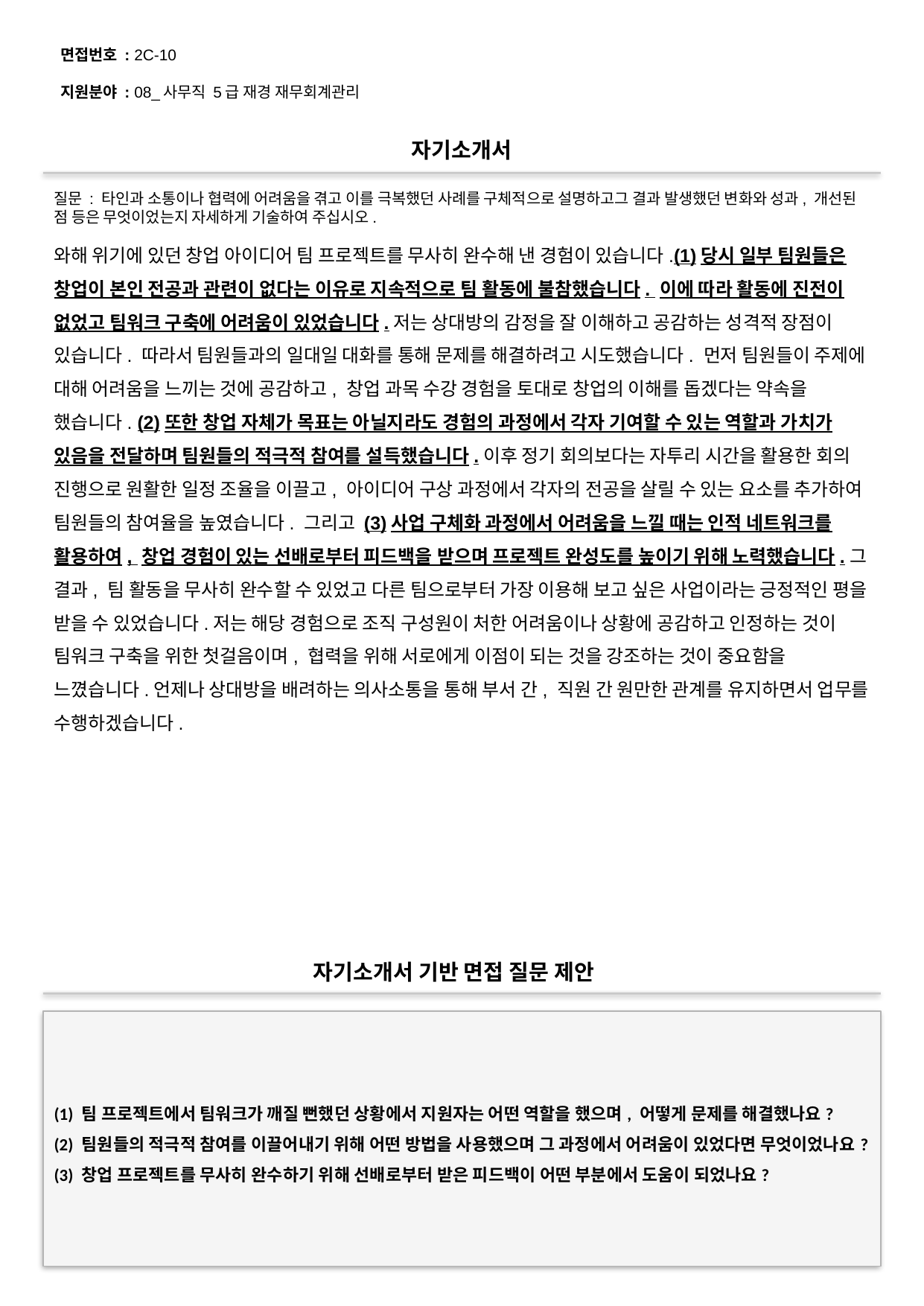

면접번호 : 2C-10

지원분야 : 08_사무직 5급 재경 재무회계관리
#

자기소개서

질문 : 타인과 소통이나 협력에 어려움을 겪고 이를 극복했던 사례를 구체적으로 설명하고그 결과 발생했던 변화와 성과, 개선된 점 등은 무엇이었는지 자세하게 기술하여 주십시오.

와해 위기에 있던 창업 아이디어 팀 프로젝트를 무사히 완수해 낸 경험이 있습니다.(1)당시 일부 팀원들은 창업이 본인 전공과 관련이 없다는 이유로 지속적으로 팀 활동에 불참했습니다. 이에 따라 활동에 진전이 없었고 팀워크 구축에 어려움이 있었습니다.저는 상대방의 감정을 잘 이해하고 공감하는 성격적 장점이 있습니다. 따라서 팀원들과의 일대일 대화를 통해 문제를 해결하려고 시도했습니다. 먼저 팀원들이 주제에 대해 어려움을 느끼는 것에 공감하고, 창업 과목 수강 경험을 토대로 창업의 이해를 돕겠다는 약속을 했습니다. (2)또한 창업 자체가 목표는 아닐지라도 경험의 과정에서 각자 기여할 수 있는 역할과 가치가 있음을 전달하며 팀원들의 적극적 참여를 설득했습니다.이후 정기 회의보다는 자투리 시간을 활용한 회의 진행으로 원활한 일정 조율을 이끌고, 아이디어 구상 과정에서 각자의 전공을 살릴 수 있는 요소를 추가하여 팀원들의 참여율을 높였습니다. 그리고 (3)사업 구체화 과정에서 어려움을 느낄 때는 인적 네트워크를 활용하여, 창업 경험이 있는 선배로부터 피드백을 받으며 프로젝트 완성도를 높이기 위해 노력했습니다.그 결과, 팀 활동을 무사히 완수할 수 있었고 다른 팀으로부터 가장 이용해 보고 싶은 사업이라는 긍정적인 평을 받을 수 있었습니다.저는 해당 경험으로 조직 구성원이 처한 어려움이나 상황에 공감하고 인정하는 것이 팀워크 구축을 위한 첫걸음이며, 협력을 위해 서로에게 이점이 되는 것을 강조하는 것이 중요함을 느꼈습니다.언제나 상대방을 배려하는 의사소통을 통해 부서 간, 직원 간 원만한 관계를 유지하면서 업무를 수행하겠습니다.

자기소개서 기반 면접 질문 제안

(1) 팀 프로젝트에서 팀워크가 깨질 뻔했던 상황에서 지원자는 어떤 역할을 했으며, 어떻게 문제를 해결했나요?
(2) 팀원들의 적극적 참여를 이끌어내기 위해 어떤 방법을 사용했으며 그 과정에서 어려움이 있었다면 무엇이었나요?
(3) 창업 프로젝트를 무사히 완수하기 위해 선배로부터 받은 피드백이 어떤 부분에서 도움이 되었나요?